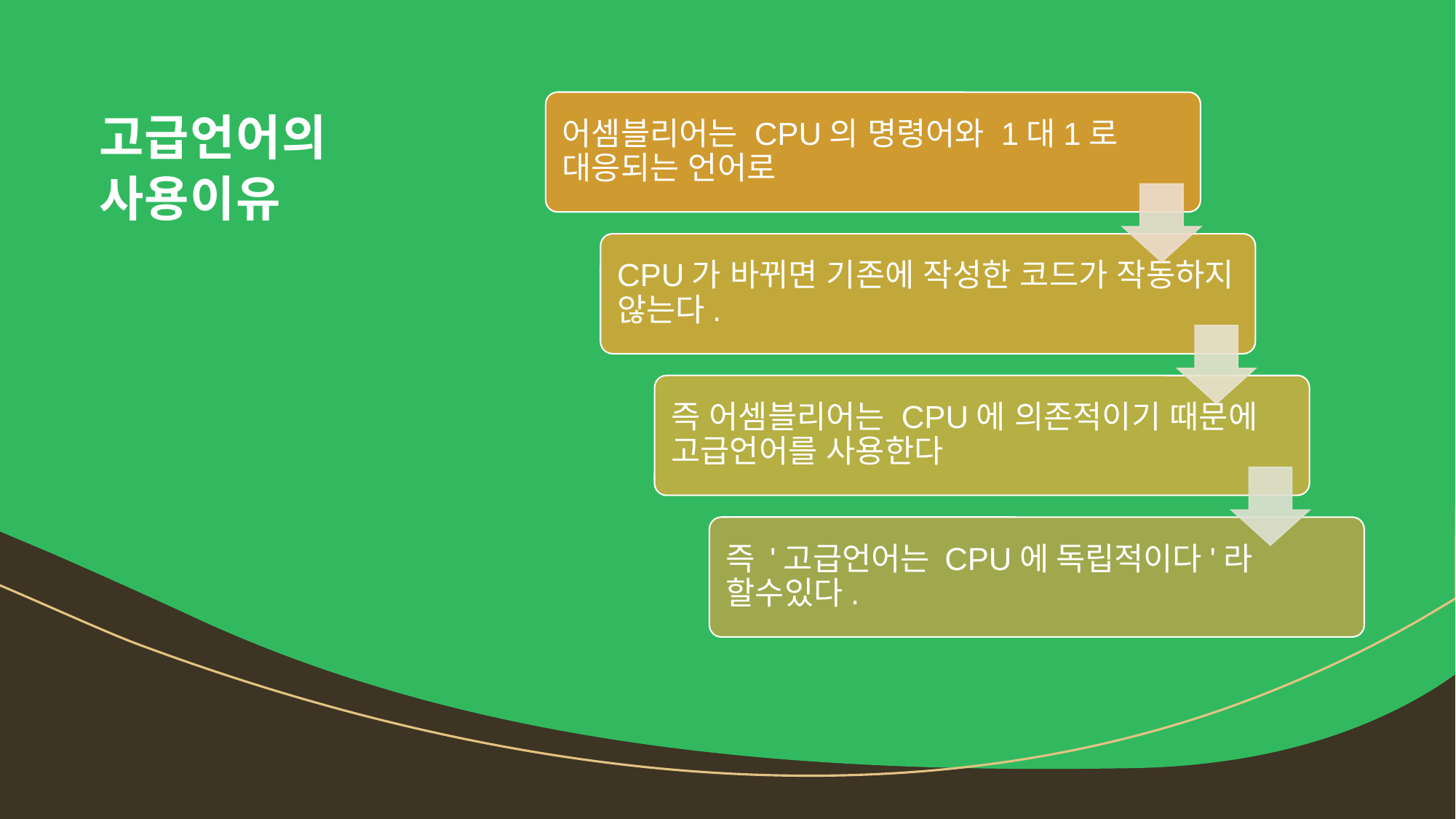

# 고급언어의 사용이유
어셈블리어는 CPU의 명령어와 1대1로 대응되는 언어로
CPU가 바뀌면 기존에 작성한 코드가 작동하지 않는다.
즉 어셈블리어는 CPU에 의존적이기 때문에 고급언어를 사용한다
즉 '고급언어는 CPU에 독립적이다'라 할수있다.